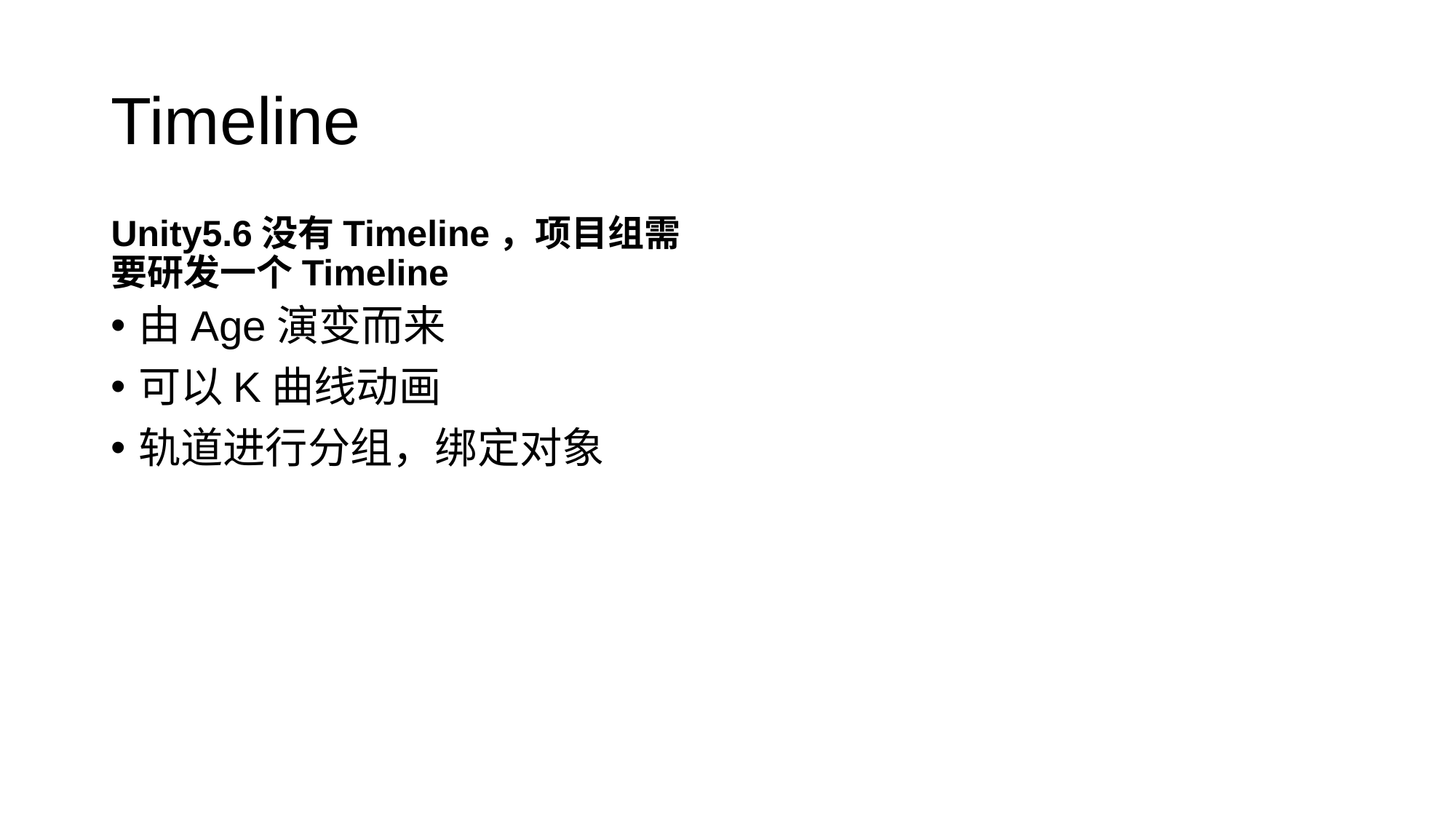

# Timeline
Unity5.6没有Timeline，项目组需要研发一个Timeline
由Age演变而来
可以K曲线动画
轨道进行分组，绑定对象